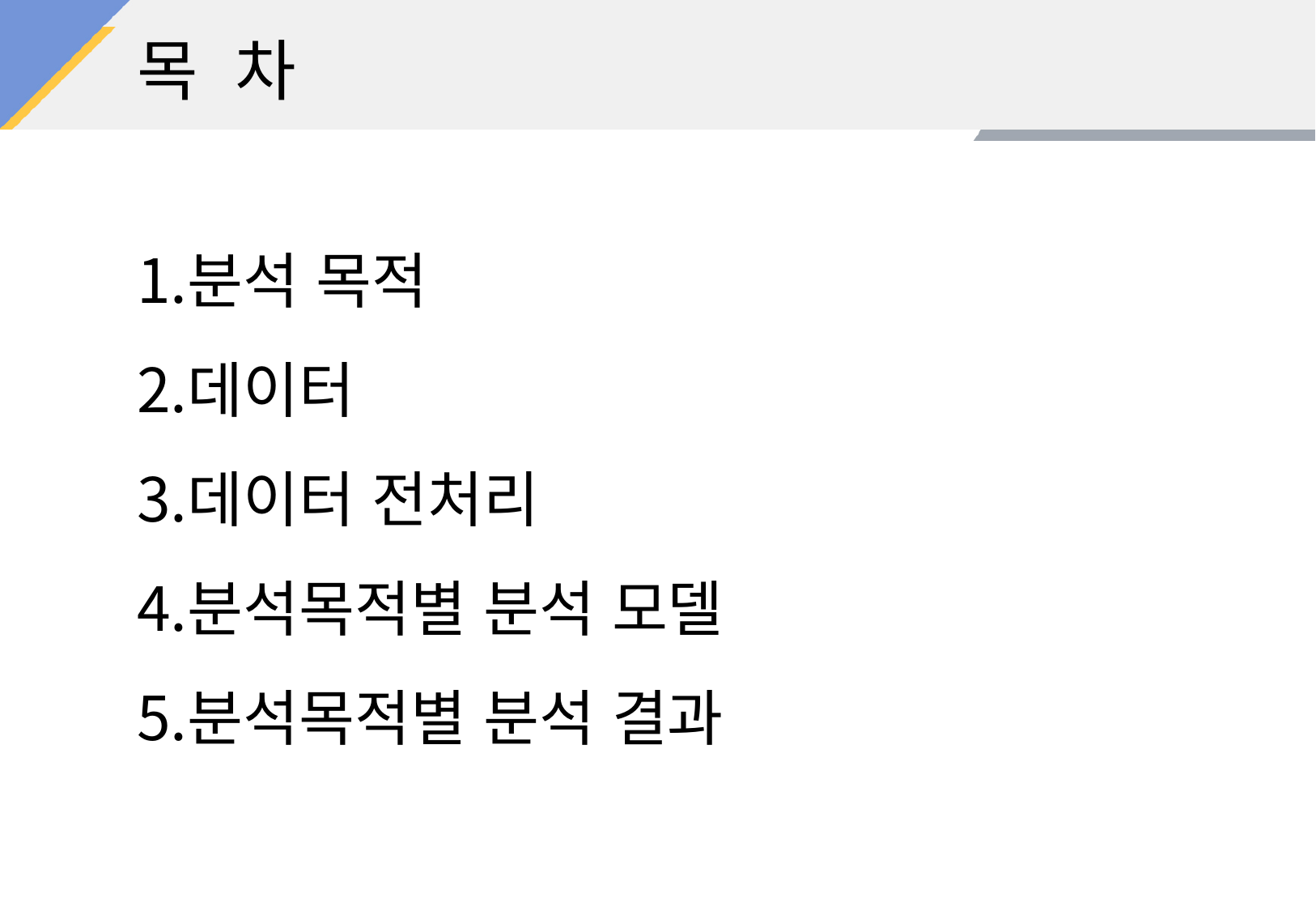

목  차
분석 목적
데이터
데이터 전처리
분석목적별 분석 모델
분석목적별 분석 결과